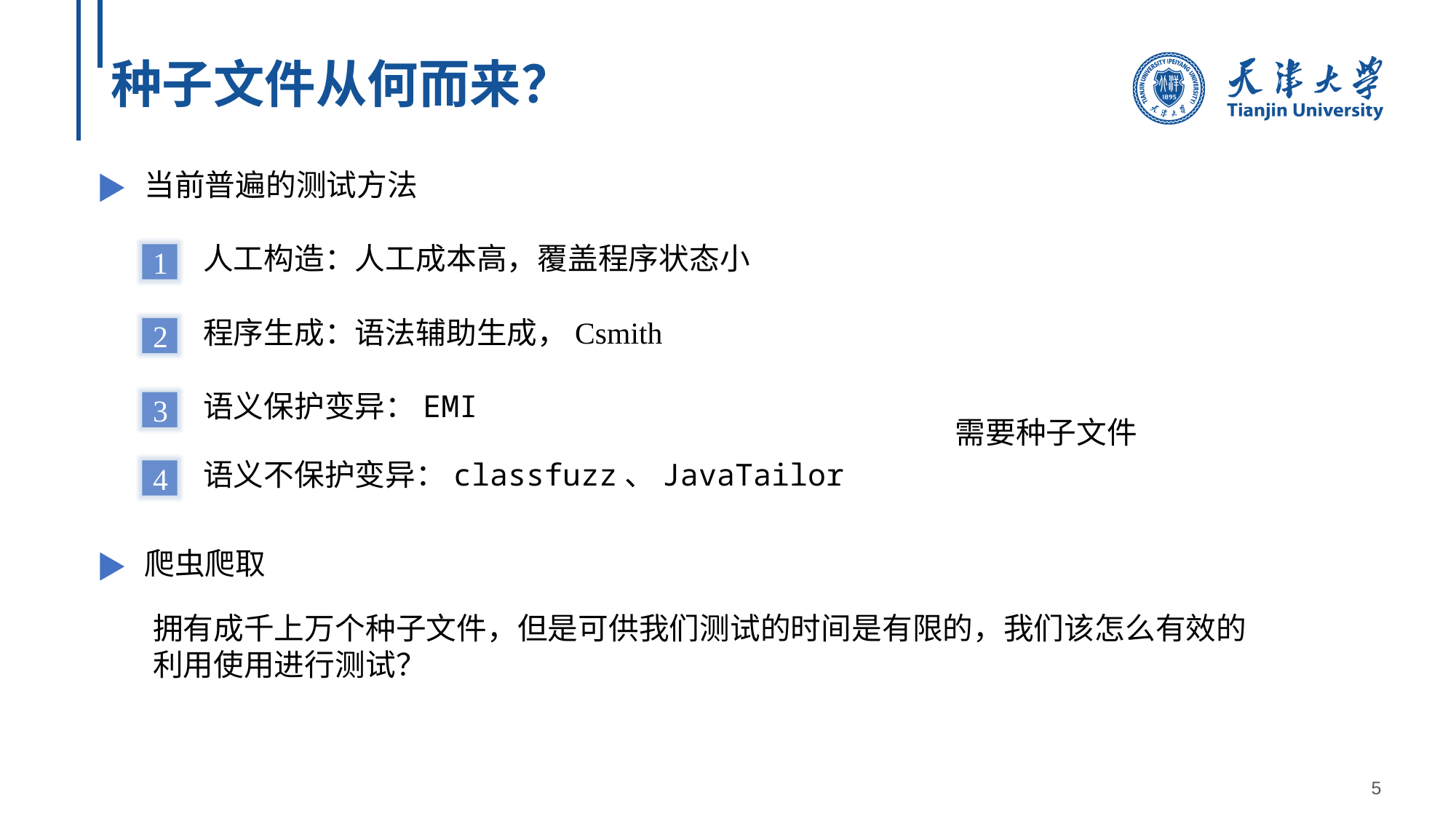

# 种子文件从何而来？
当前普遍的测试方法

人工构造：人工成本高，覆盖程序状态小
1
程序生成：语法辅助生成，Csmith
2
语义保护变异：EMI
3
需要种子文件
语义不保护变异：classfuzz、JavaTailor
4
爬虫爬取

拥有成千上万个种子文件，但是可供我们测试的时间是有限的，我们该怎么有效的利用使用进行测试？